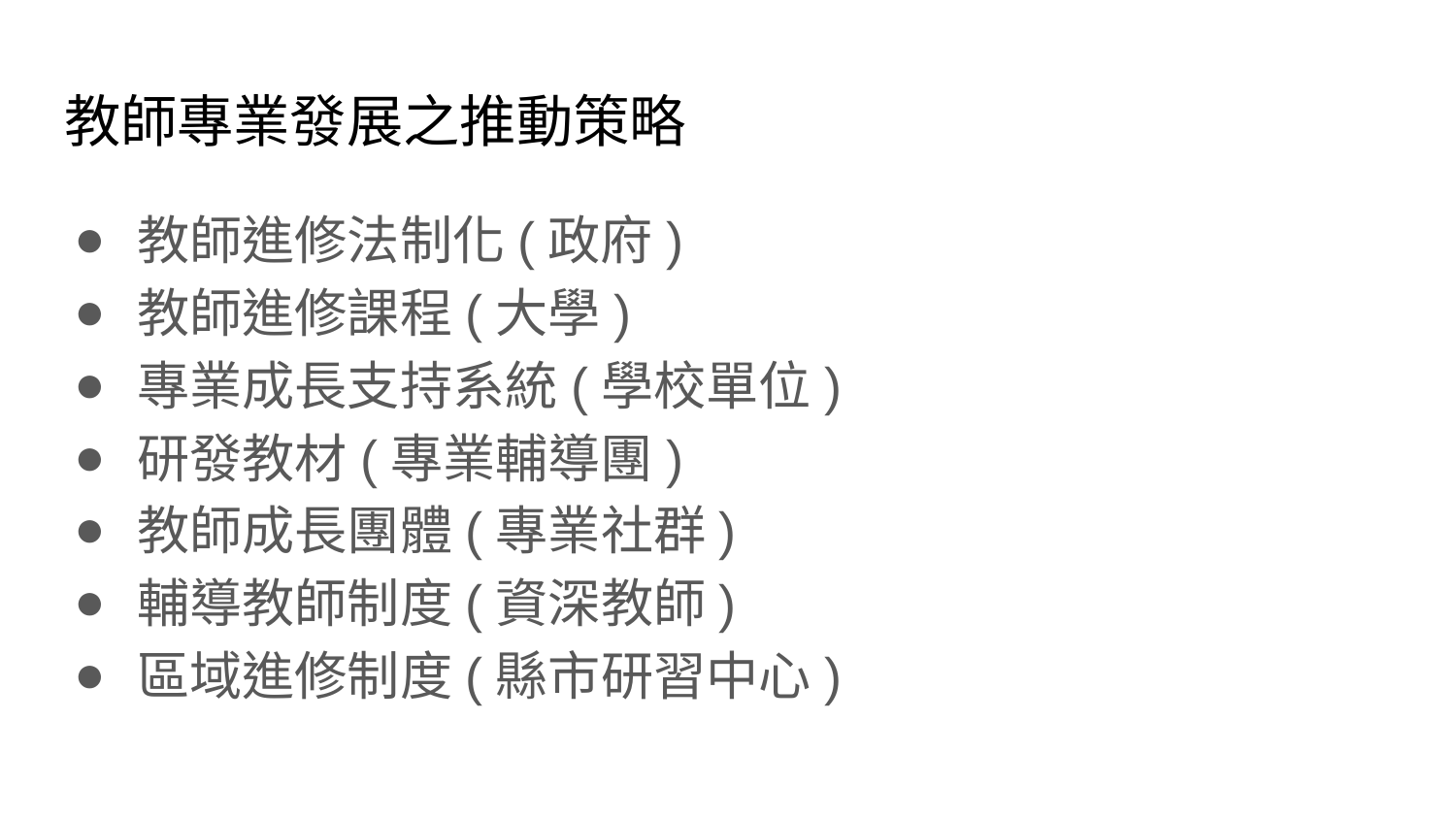

# 教師專業發展之推動策略
教師進修法制化(政府)
教師進修課程(大學)
專業成長支持系統(學校單位)
研發教材(專業輔導團)
教師成長團體(專業社群)
輔導教師制度(資深教師)
區域進修制度(縣市研習中心)